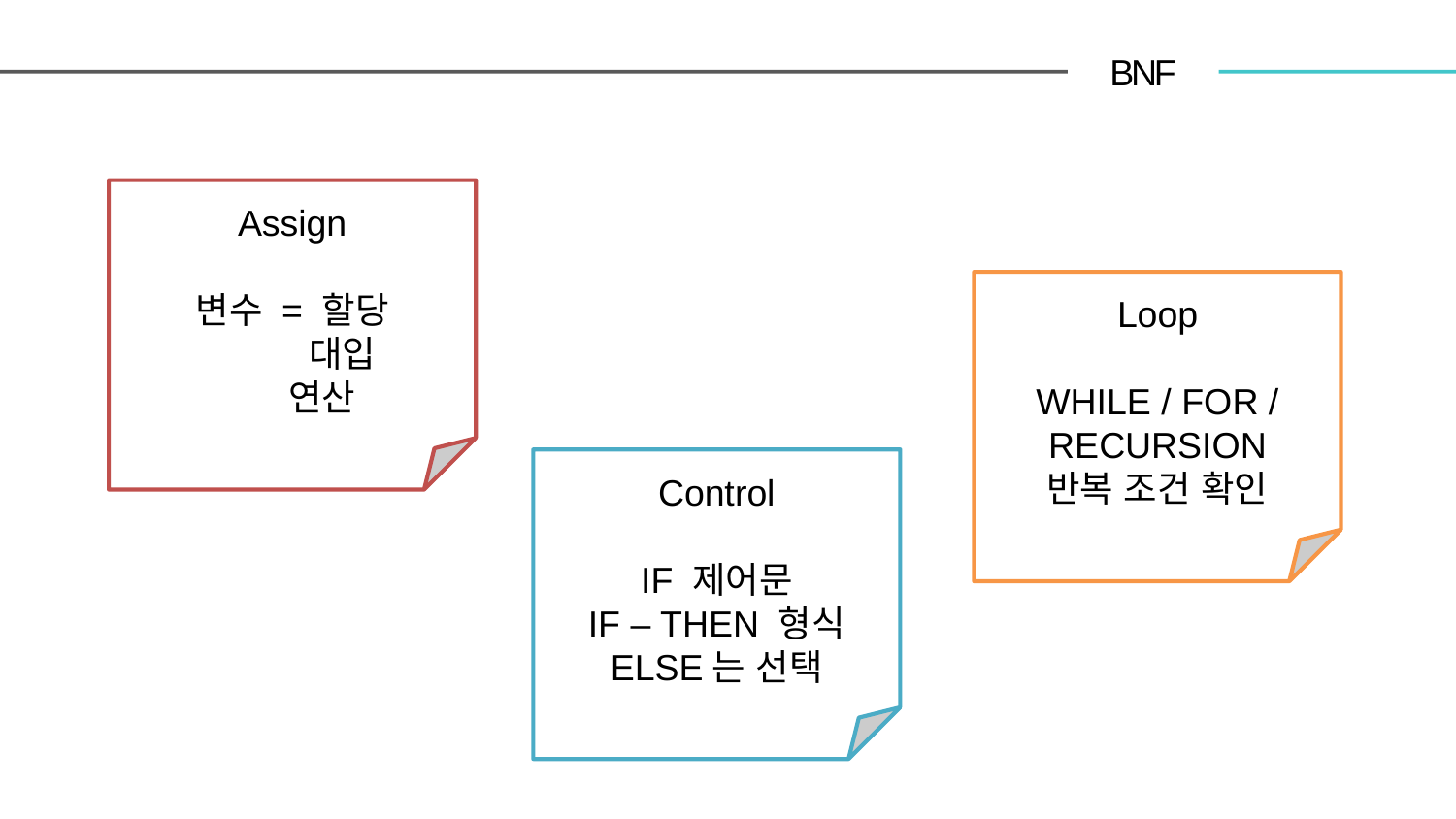

BNF
Assign

변수 = 할당
         대입
         연산
Loop

WHILE / FOR / RECURSION
반복 조건 확인
Control

IF 제어문
IF – THEN 형식
ELSE는 선택